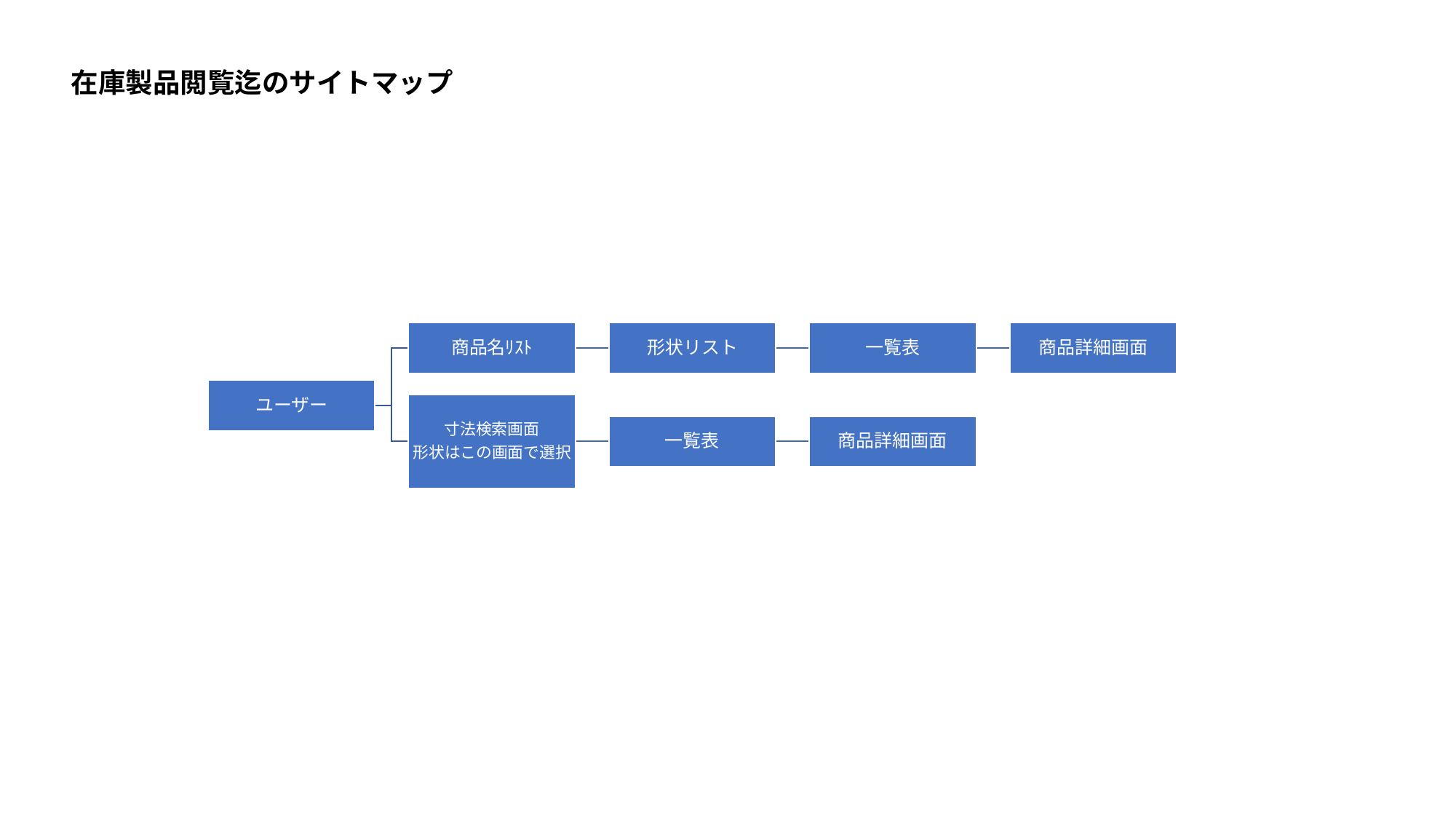

在庫製品閲覧迄のサイトマップ
ユーザー
商品名ﾘｽﾄ
形状リスト
一覧表
商品詳細画面
寸法検索画面
形状はこの画面で選択
一覧表
商品詳細画面